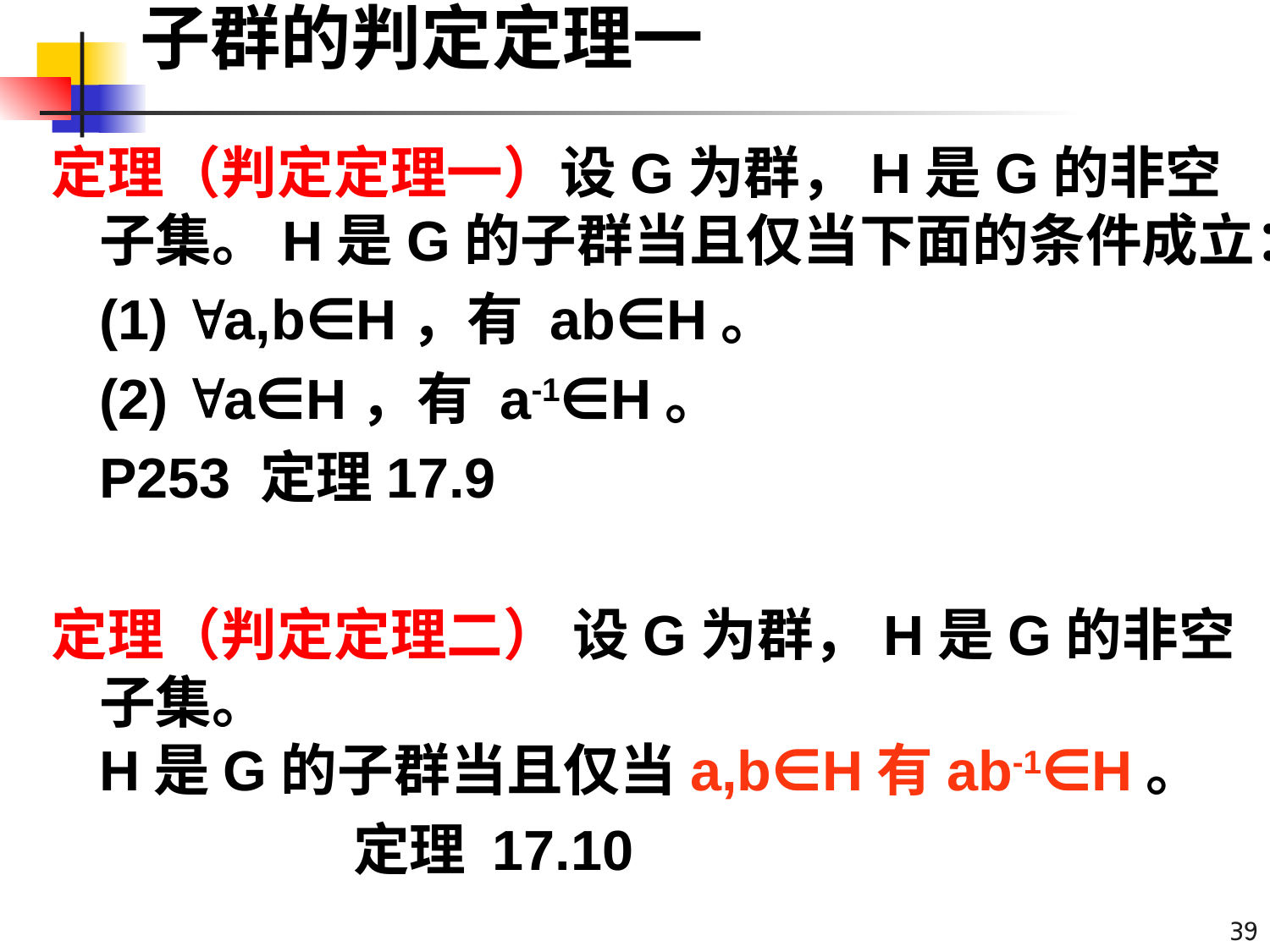

# 子群的判定定理一
定理（判定定理一）设G为群，H是G的非空子集。H是G的子群当且仅当下面的条件成立：
	(1) ∀a,b∈H，有 ab∈H。
	(2) ∀a∈H，有 a-1∈H。
	P253 定理17.9

定理（判定定理二） 设G为群，H是G的非空子集。
H是G的子群当且仅当a,b∈H有ab-1∈H。
			定理 17.10
39